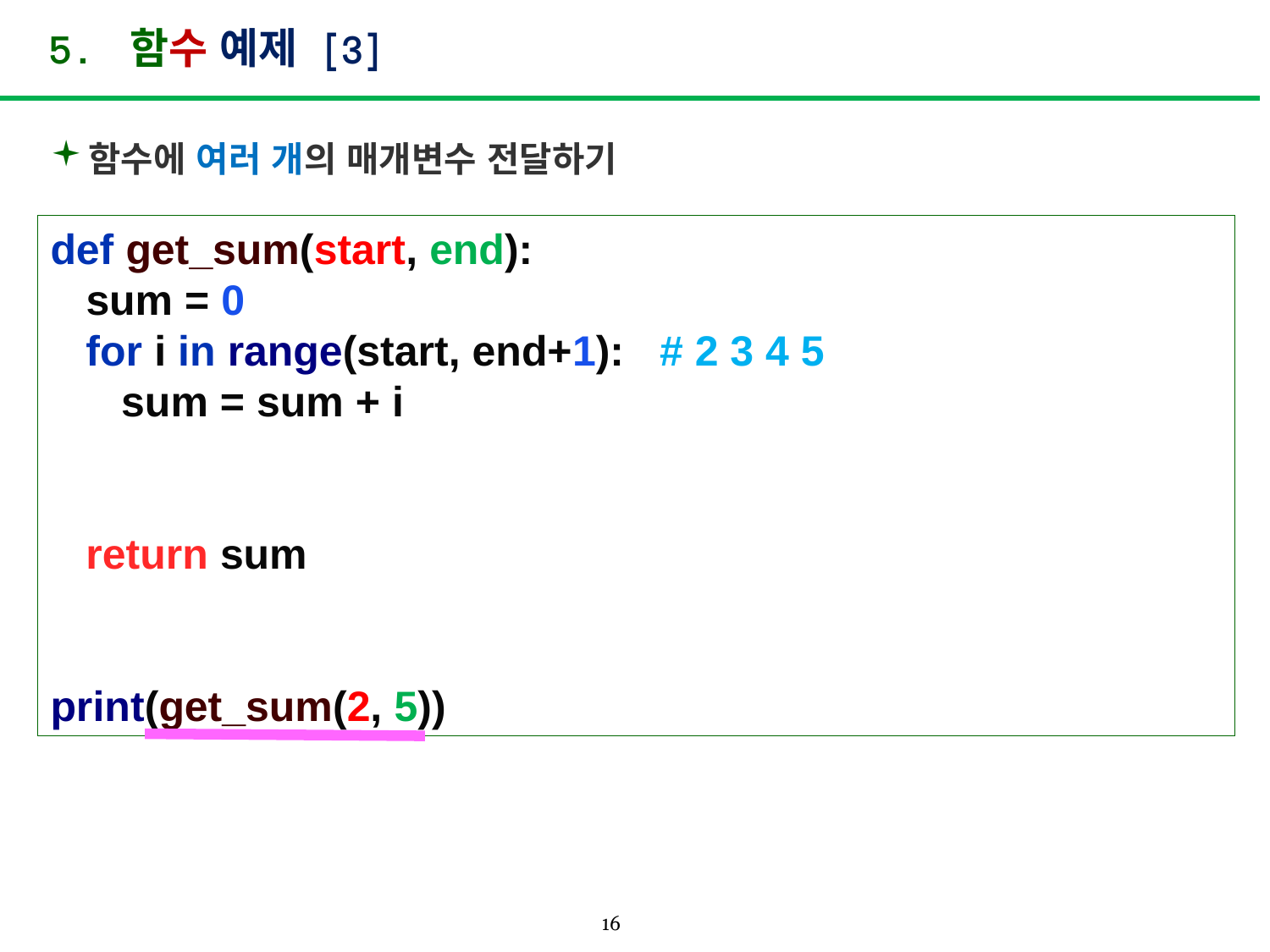

# 5. 함수 예제 [3]
함수에 여러 개의 매개변수 전달하기
def get_sum(start, end):
   sum = 0
   for i in range(start, end+1):   # 2 3 4 5
      sum = sum + i

   return sum
print(get_sum(2, 5))
16